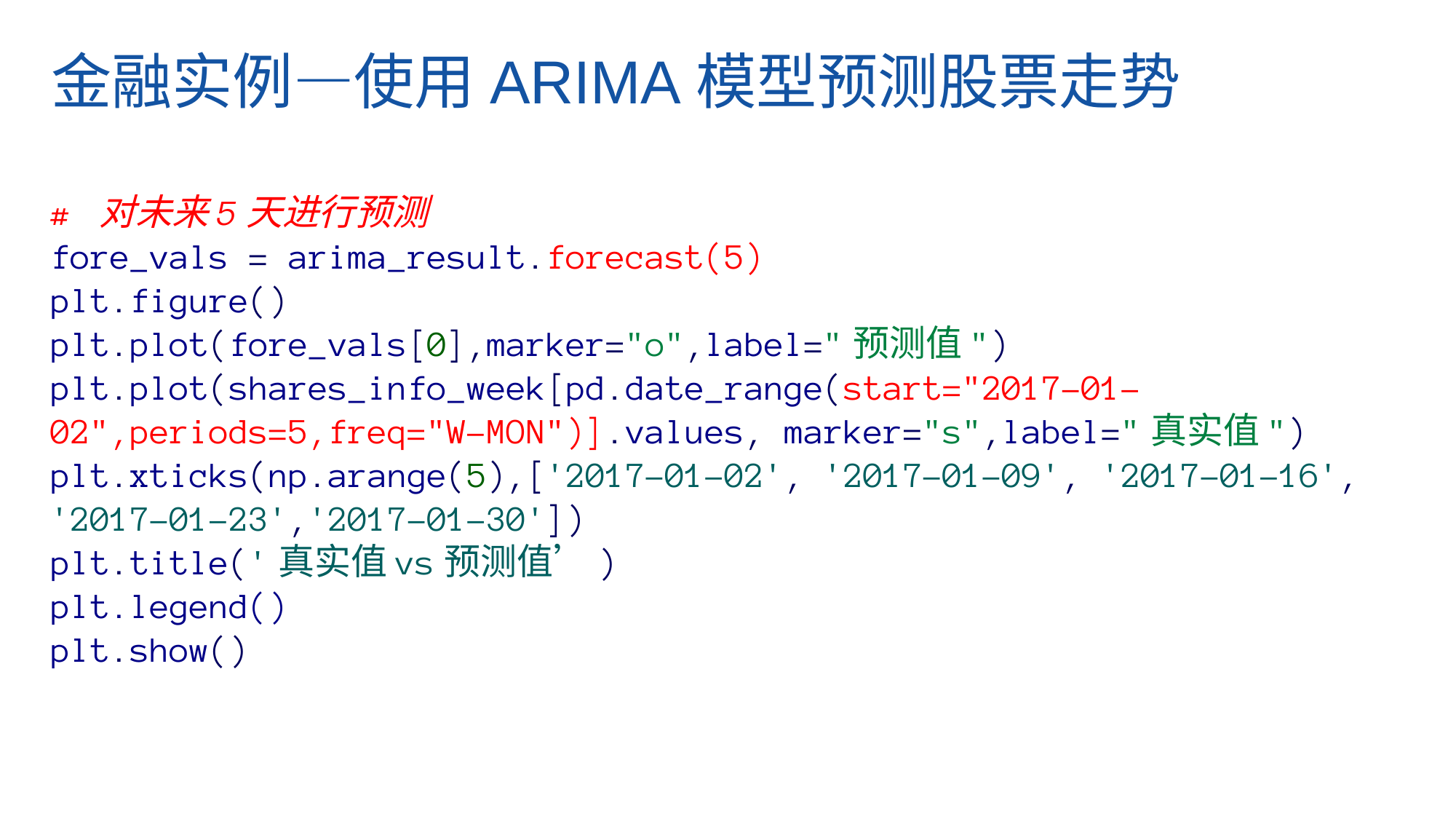

金融实例—使用ARIMA模型预测股票走势
# 对未来5天进行预测
fore_vals = arima_result.forecast(5)
plt.figure()
plt.plot(fore_vals[0],marker="o",label="预测值")
plt.plot(shares_info_week[pd.date_range(start="2017-01-02",periods=5,freq="W-MON")].values, marker="s",label="真实值")
plt.xticks(np.arange(5),['2017-01-02', '2017-01-09', '2017-01-16', '2017-01-23','2017-01-30'])
plt.title('真实值vs预测值’)
plt.legend()
plt.show()